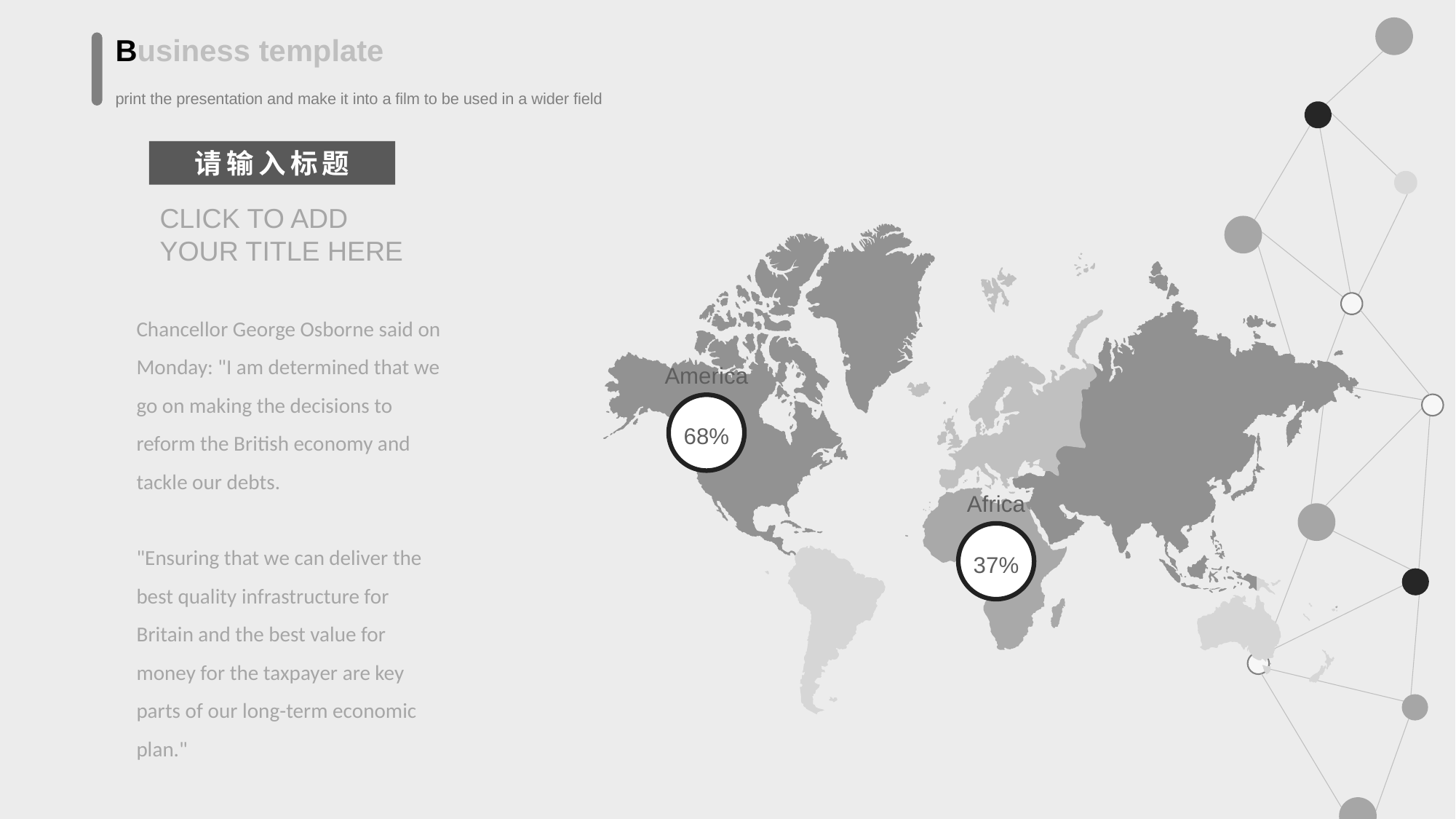

Business template

print the presentation and make it into a film to be used in a wider field
请输入标题
CLICK TO ADD YOUR TITLE HERE

Chancellor George Osborne said on Monday: "I am determined that we go on making the decisions to reform the British economy and tackle our debts.

"Ensuring that we can deliver the best quality infrastructure for Britain and the best value for money for the taxpayer are key parts of our long-term economic plan."
America

68%
Africa

37%